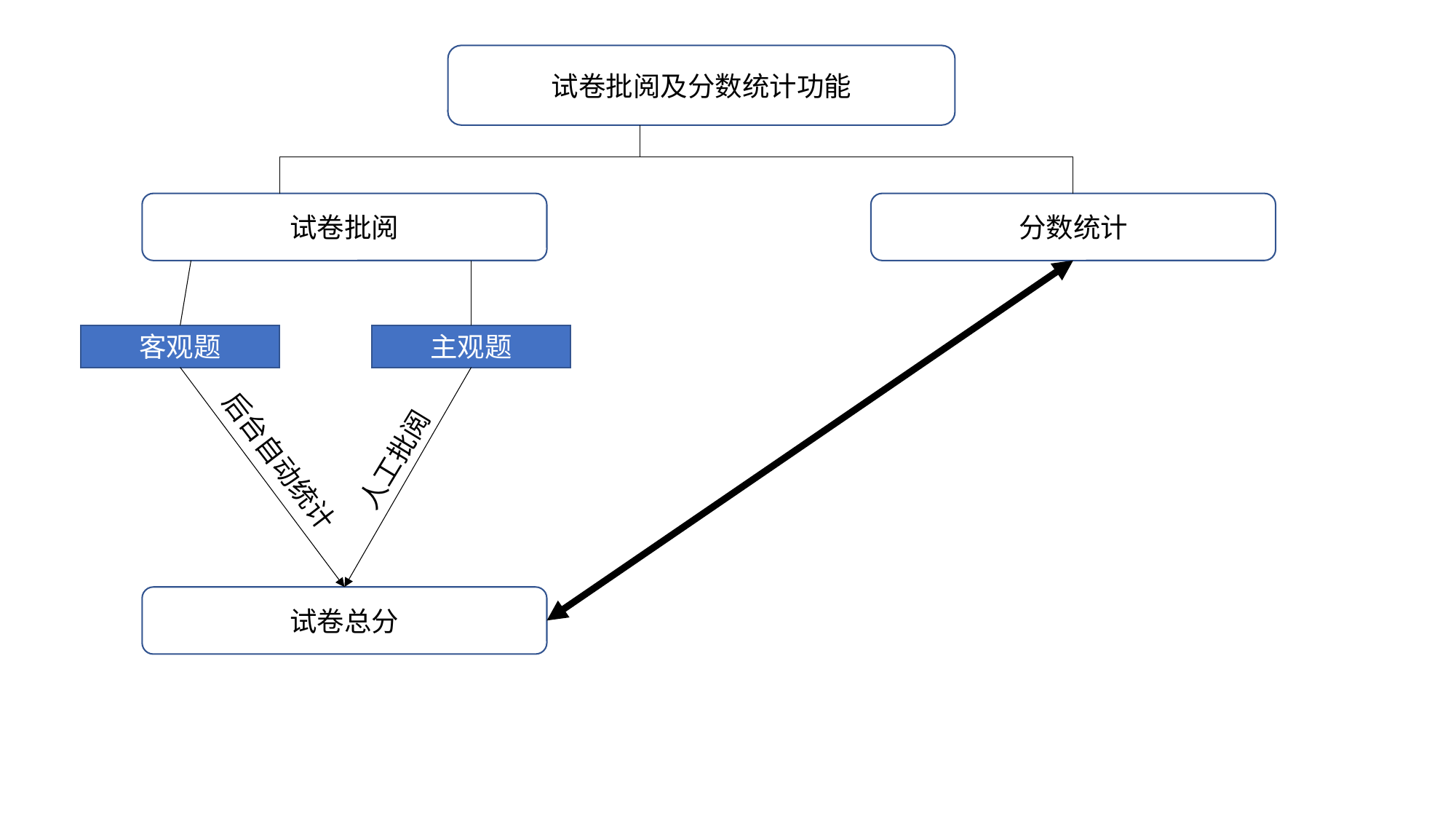

试卷批阅及分数统计功能
分数统计
试卷批阅
客观题
主观题
人工批阅
后台自动统计
试卷总分